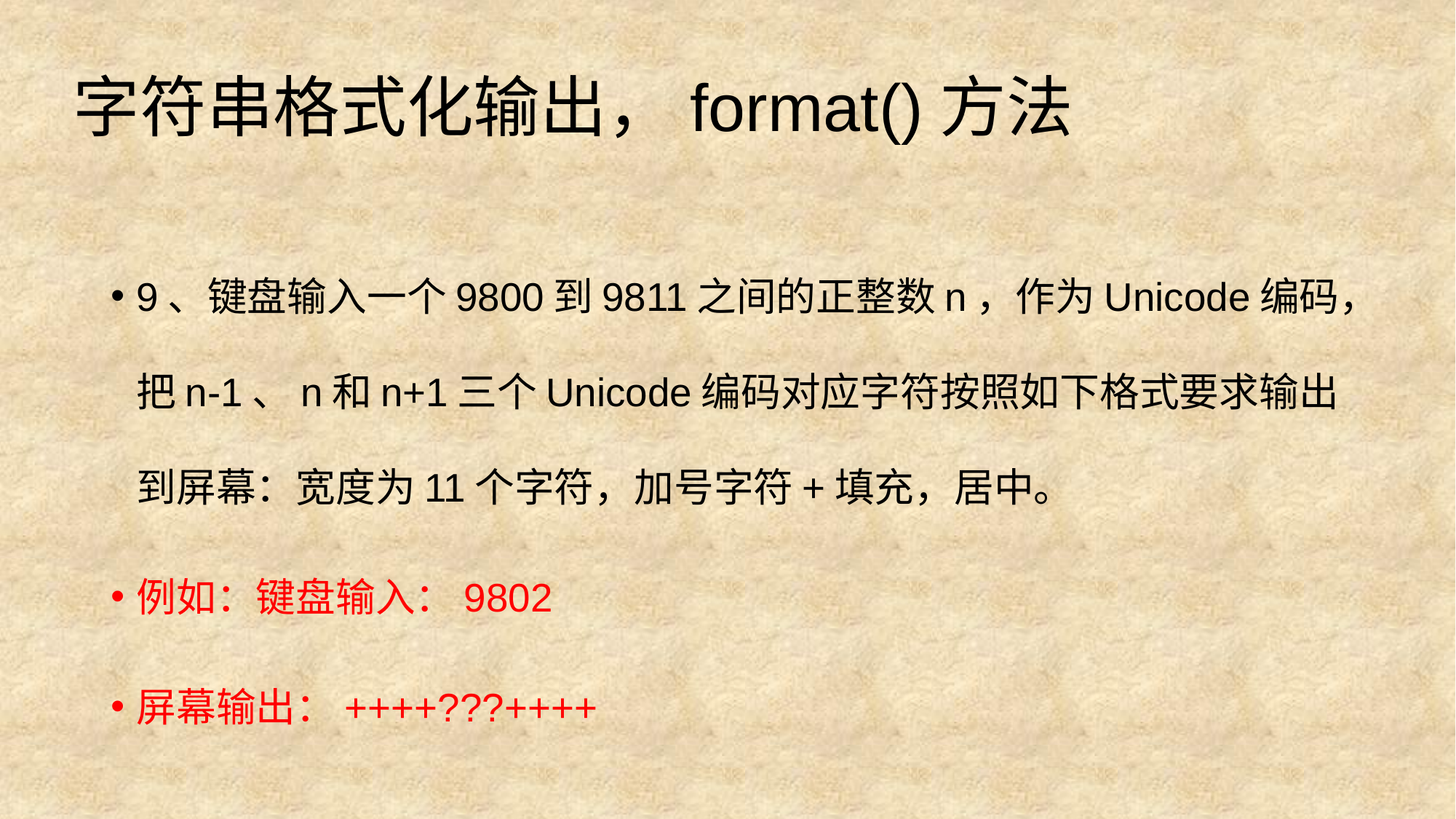

# 字符串格式化输出，format()方法
9、键盘输入一个9800到9811之间的正整数n，作为Unicode编码，把n-1、n和n+1三个Unicode编码对应字符按照如下格式要求输出到屏幕：宽度为11个字符，加号字符+填充，居中。
例如：键盘输入：9802
屏幕输出：++++???++++